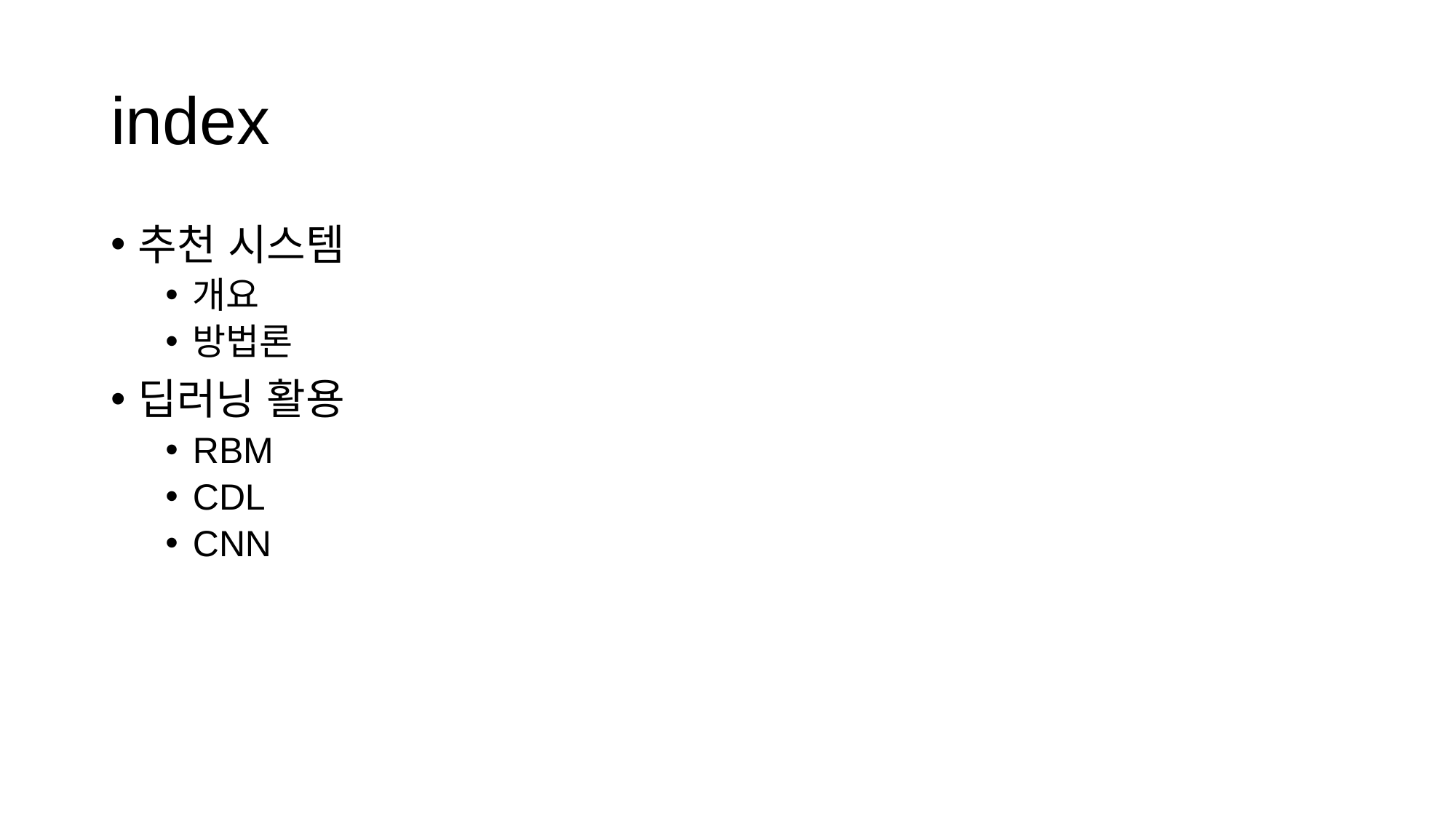

# index
추천 시스템
개요
방법론
딥러닝 활용
RBM
CDL
CNN